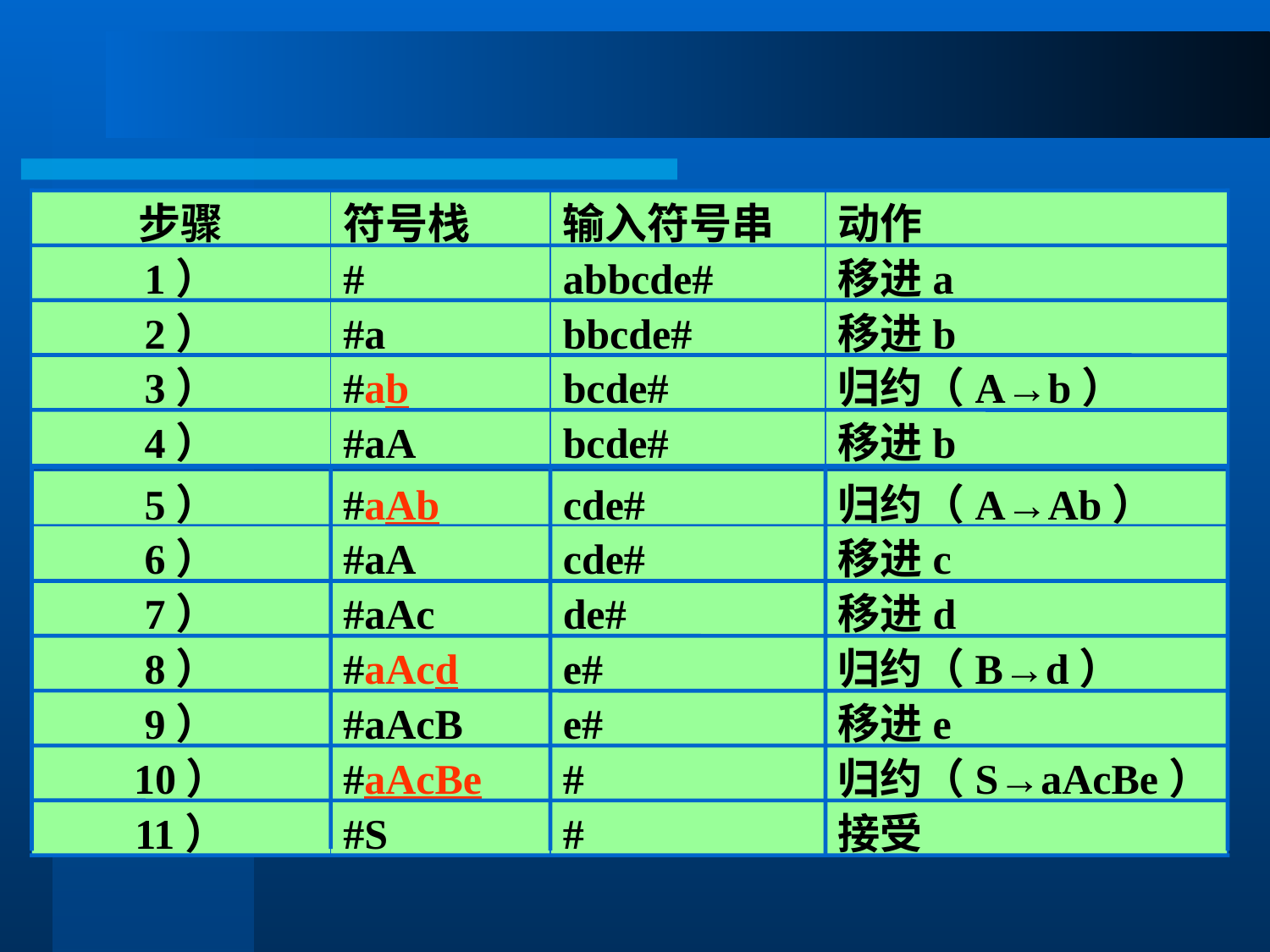

#

步骤
符号栈
输入符号串
动作

1）
#
abbcde#
移进a

2）
#a
bbcde#
移进b

3）
#ab
bcde#
归约（A→b）

4）
#aA
bcde#
移进b

5）
#aAb
cde#
归约（A→Ab）

6）
#aA
cde#
移进c
7）
#aAc
de#
移进d

8）
#aAcd
e#
归约（B→d）

9）
#aAcB
e#
移进e

10）
#aAcBe
#
归约（S→aAcBe）

11）
#S
#
接受